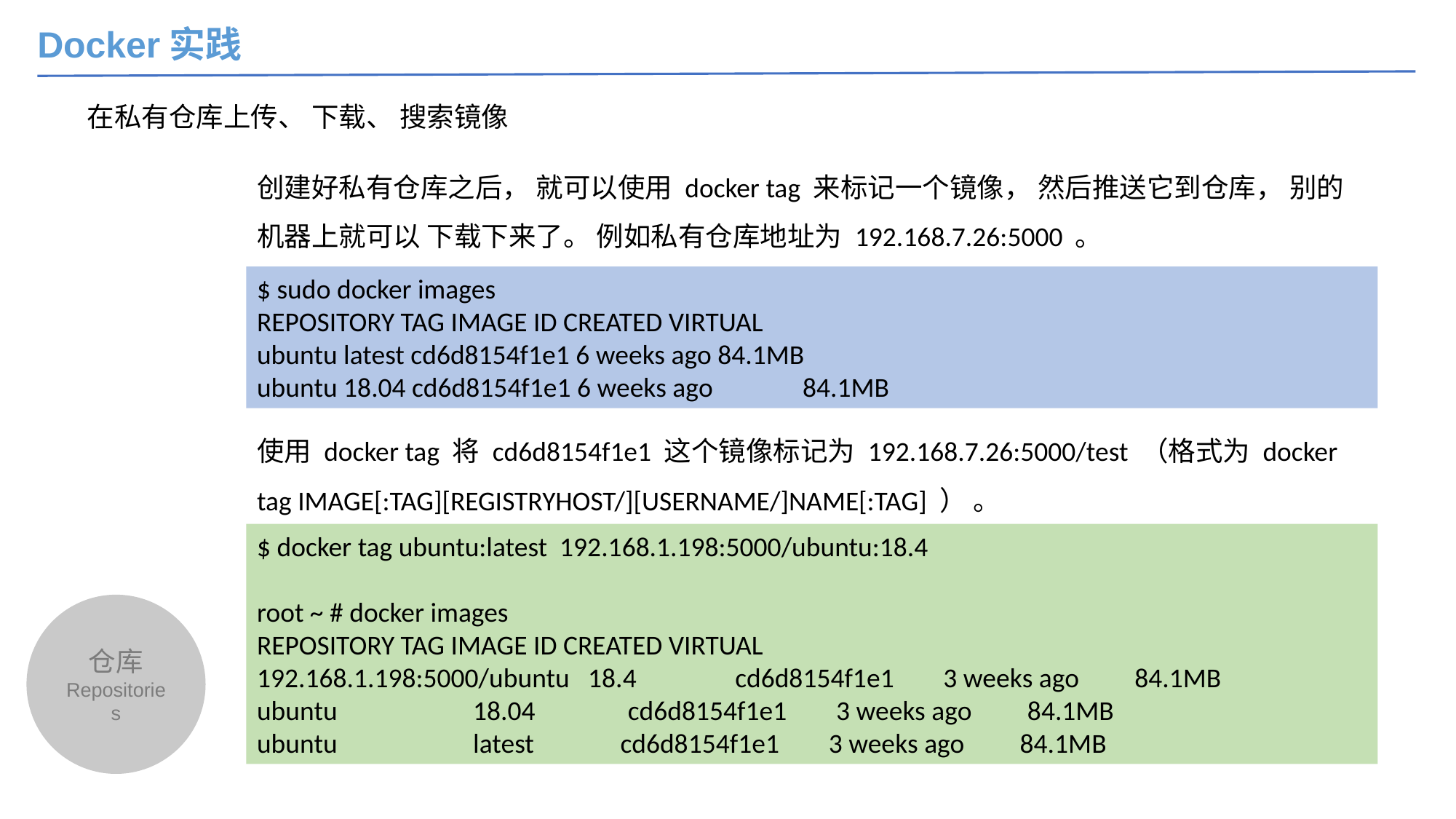

Docker实践
在私有仓库上传、 下载、 搜索镜像
创建好私有仓库之后， 就可以使用 docker tag 来标记一个镜像， 然后推送它到仓库， 别的机器上就可以 下载下来了。 例如私有仓库地址为 192.168.7.26:5000 。
$ sudo docker images
REPOSITORY TAG IMAGE ID CREATED VIRTUAL
ubuntu latest cd6d8154f1e1 6 weeks ago 84.1MB
ubuntu 18.04 cd6d8154f1e1 6 weeks ago	84.1MB
使用 docker tag 将 cd6d8154f1e1 这个镜像标记为 192.168.7.26:5000/test （格式为 docker tag IMAGE[:TAG][REGISTRYHOST/][USERNAME/]NAME[:TAG] ） 。
$ docker tag ubuntu:latest  192.168.1.198:5000/ubuntu:18.4

root ~ # docker images
REPOSITORY TAG IMAGE ID CREATED VIRTUAL
192.168.1.198:5000/ubuntu   18.4                cd6d8154f1e1        3 weeks ago         84.1MB
ubuntu                      18.04               cd6d8154f1e1        3 weeks ago         84.1MB
ubuntu                      latest              cd6d8154f1e1        3 weeks ago         84.1MB
仓库
Repositories